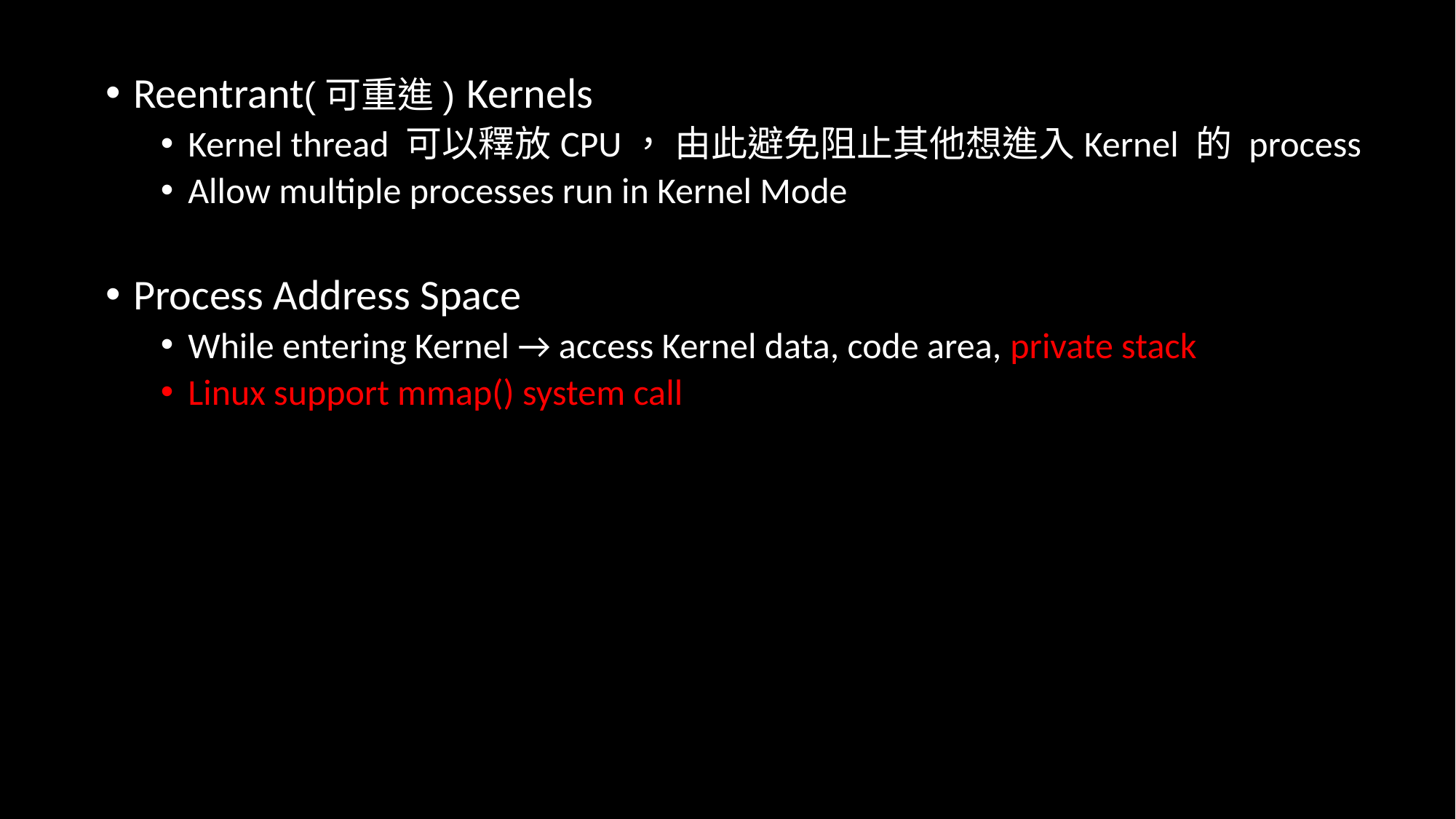

Reentrant(可重進) Kernels
Kernel thread 可以釋放CPU， 由此避免阻止其他想進入Kernel 的 process
Allow multiple processes run in Kernel Mode

Process Address Space
While entering Kernel → access Kernel data, code area, private stack
Linux support mmap() system call